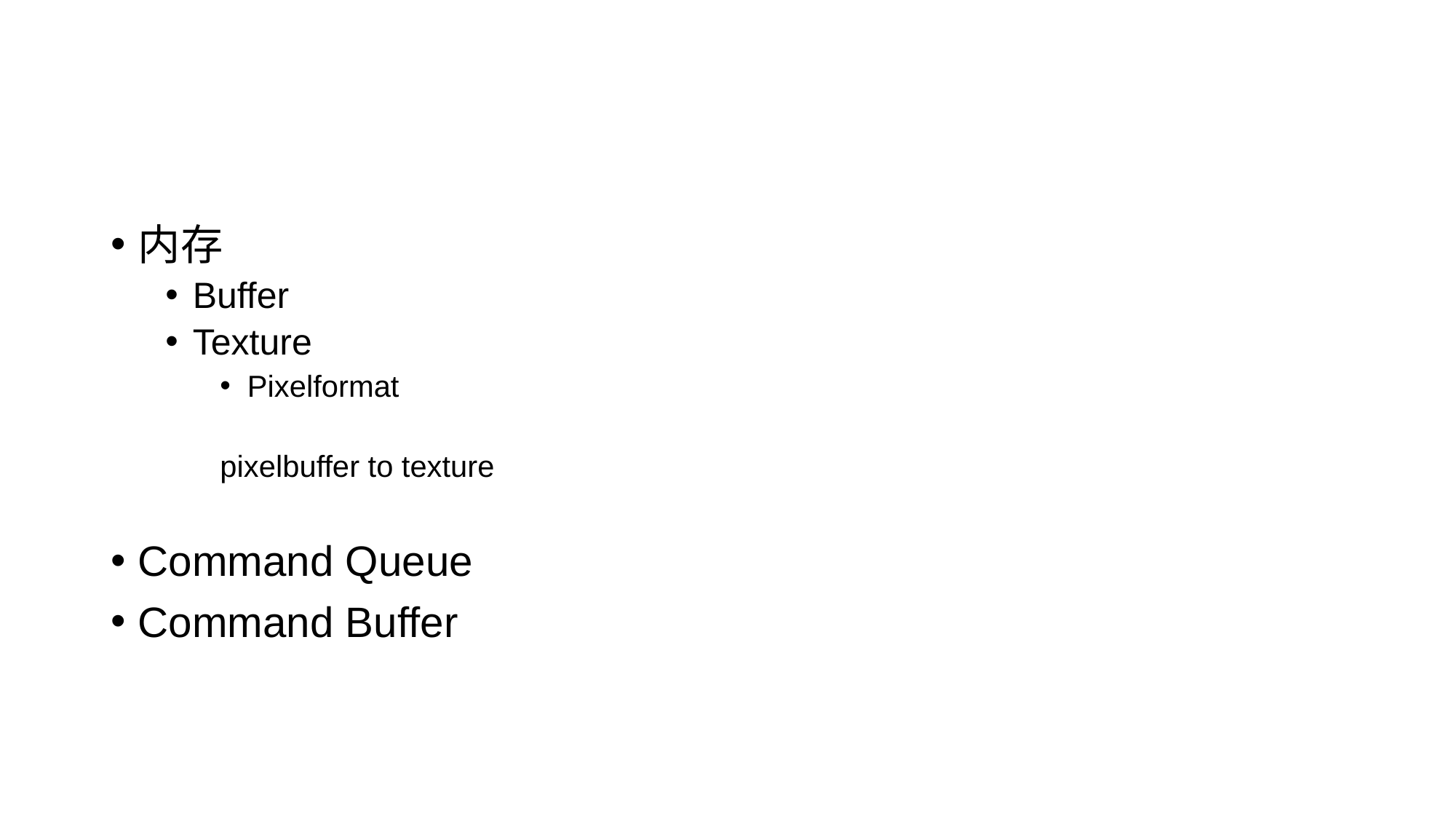

#
内存
Buffer
Texture
Pixelformat

pixelbuffer to texture

Command Queue
Command Buffer